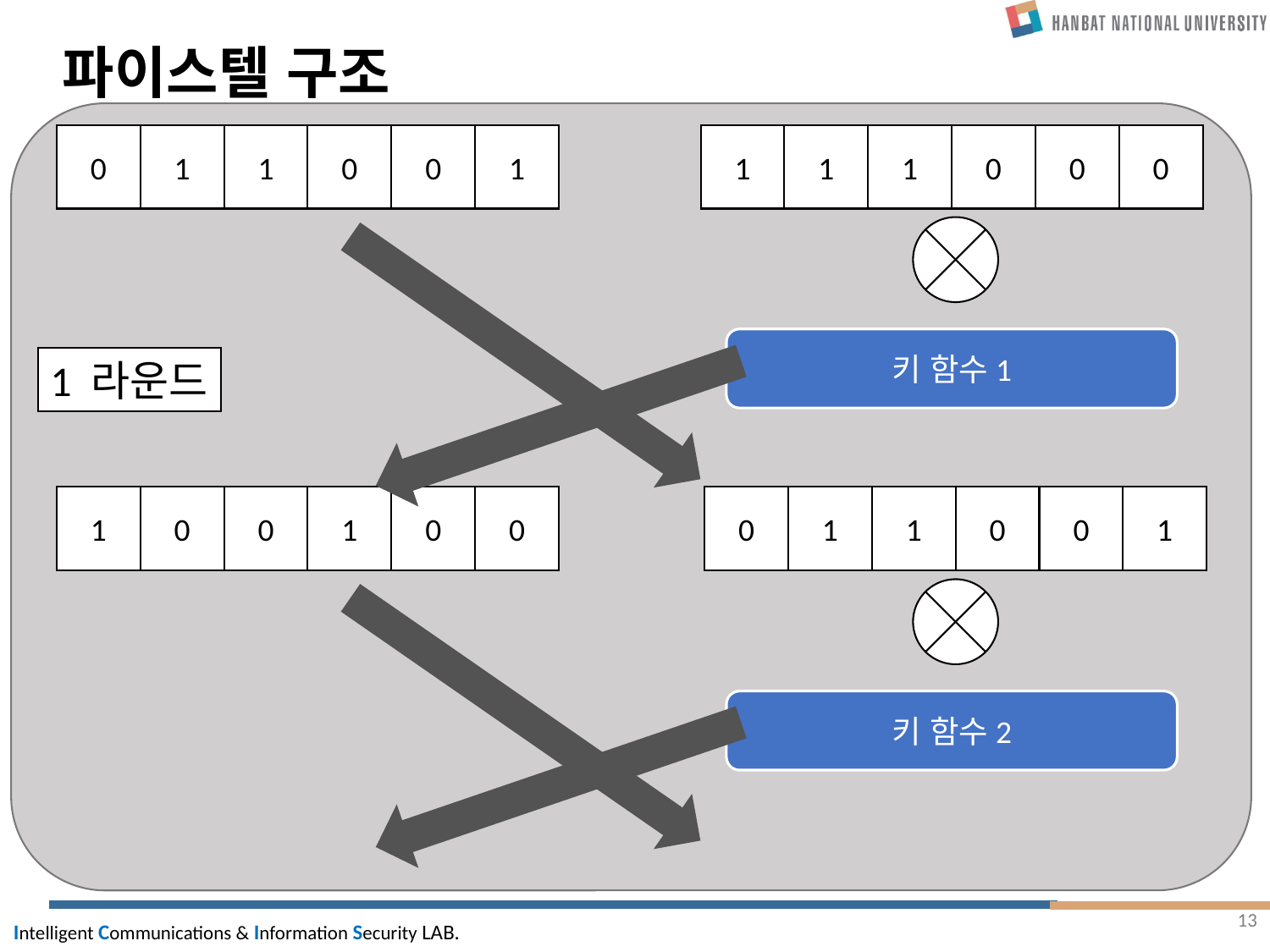

# 파이스텔 구조

0
1
1
0
0
1
1
1
1
0
0
0

키 함수1
1 라운드

1
0
0
1
0
0
0
1
1
0
0
1

키 함수2

13